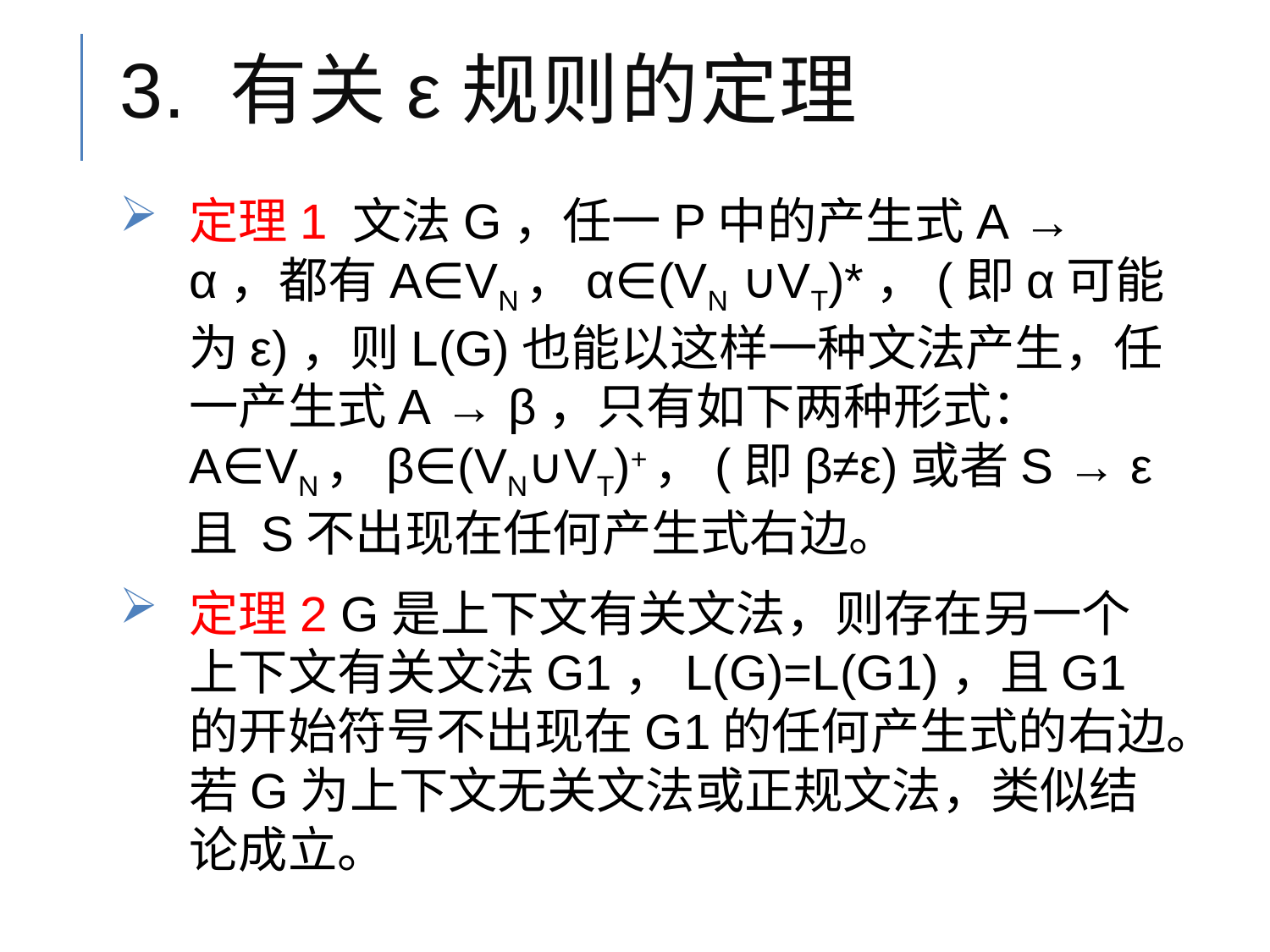

# 3. 有关ε规则的定理
定理1 文法G，任一P中的产生式A → α，都有A∈VN，α∈(VN ∪VT)*，(即α可能为ε)，则L(G)也能以这样一种文法产生，任一产生式A → β，只有如下两种形式：A∈VN，β∈(VN∪VT)+，(即β≠ε)或者S → ε且 S不出现在任何产生式右边。
定理2 G是上下文有关文法，则存在另一个上下文有关文法G1，L(G)=L(G1)，且G1的开始符号不出现在G1的任何产生式的右边。若G为上下文无关文法或正规文法，类似结论成立。
73